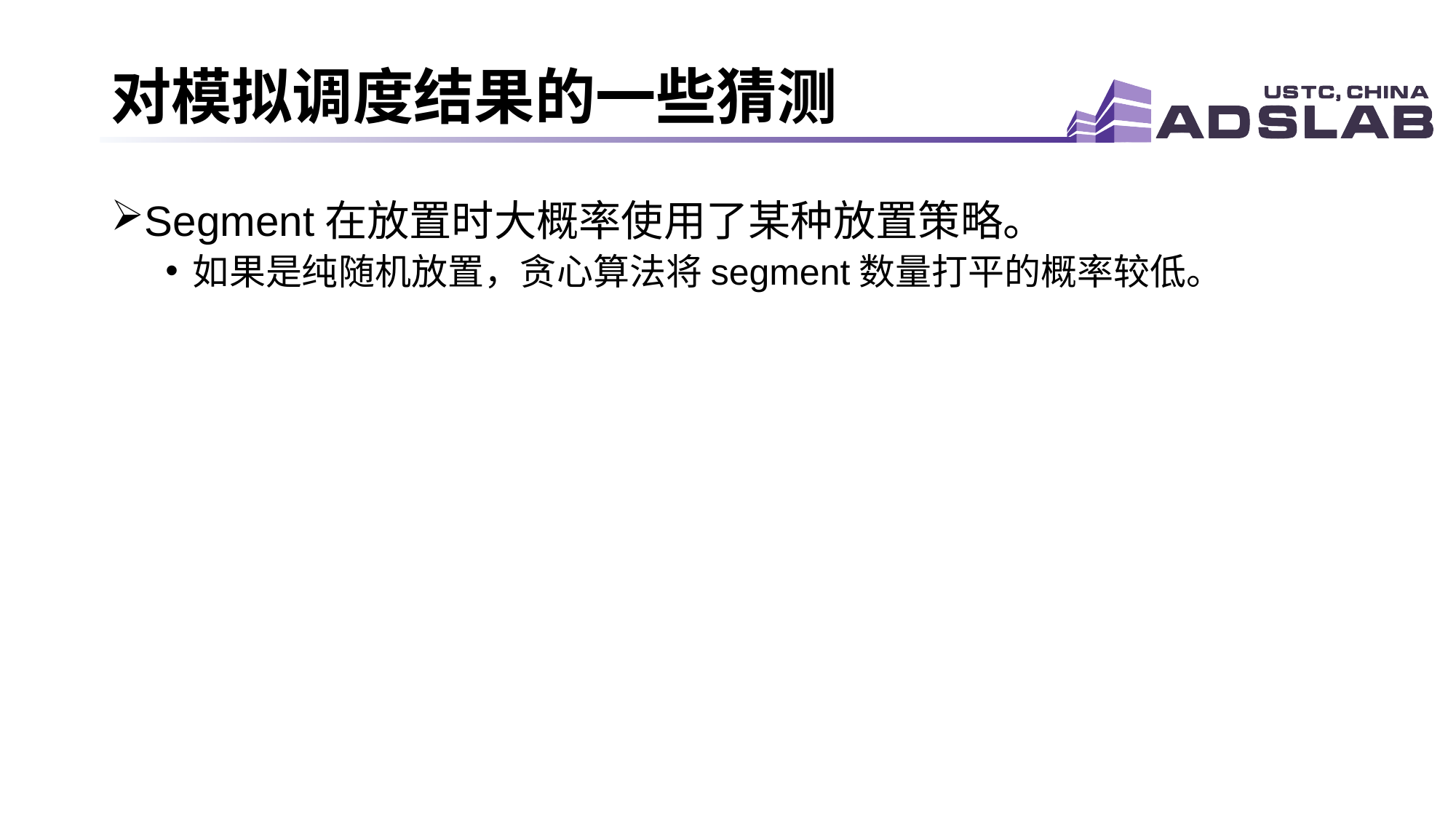

# 对模拟调度结果的一些猜测
Segment在放置时大概率使用了某种放置策略。
如果是纯随机放置，贪心算法将segment数量打平的概率较低。
43